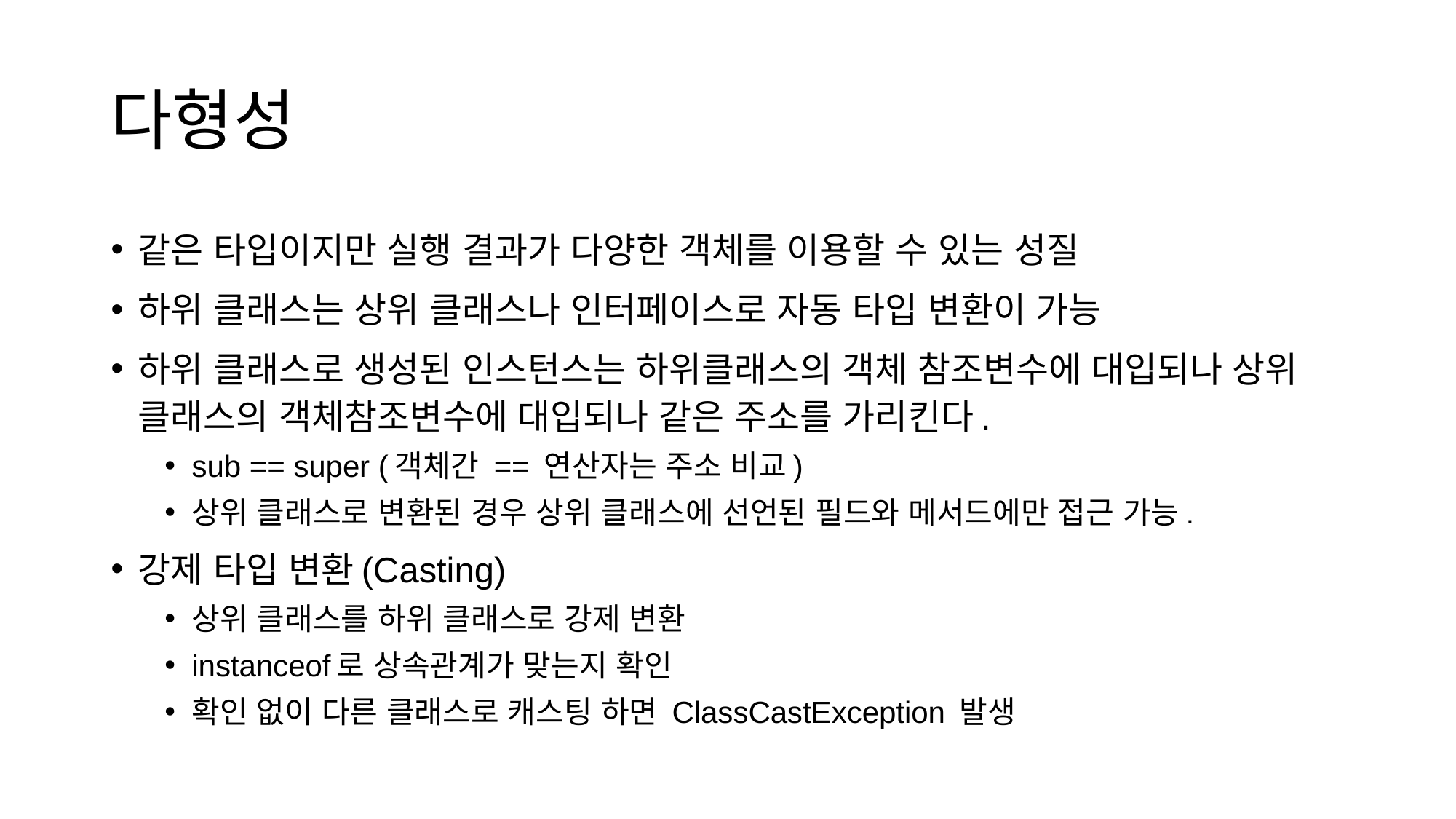

# 다형성
같은 타입이지만 실행 결과가 다양한 객체를 이용할 수 있는 성질
하위 클래스는 상위 클래스나 인터페이스로 자동 타입 변환이 가능
하위 클래스로 생성된 인스턴스는 하위클래스의 객체 참조변수에 대입되나 상위 클래스의 객체참조변수에 대입되나 같은 주소를 가리킨다.
sub == super (객체간 == 연산자는 주소 비교)
상위 클래스로 변환된 경우 상위 클래스에 선언된 필드와 메서드에만 접근 가능.
강제 타입 변환(Casting)
상위 클래스를 하위 클래스로 강제 변환
instanceof로 상속관계가 맞는지 확인
확인 없이 다른 클래스로 캐스팅 하면 ClassCastException 발생